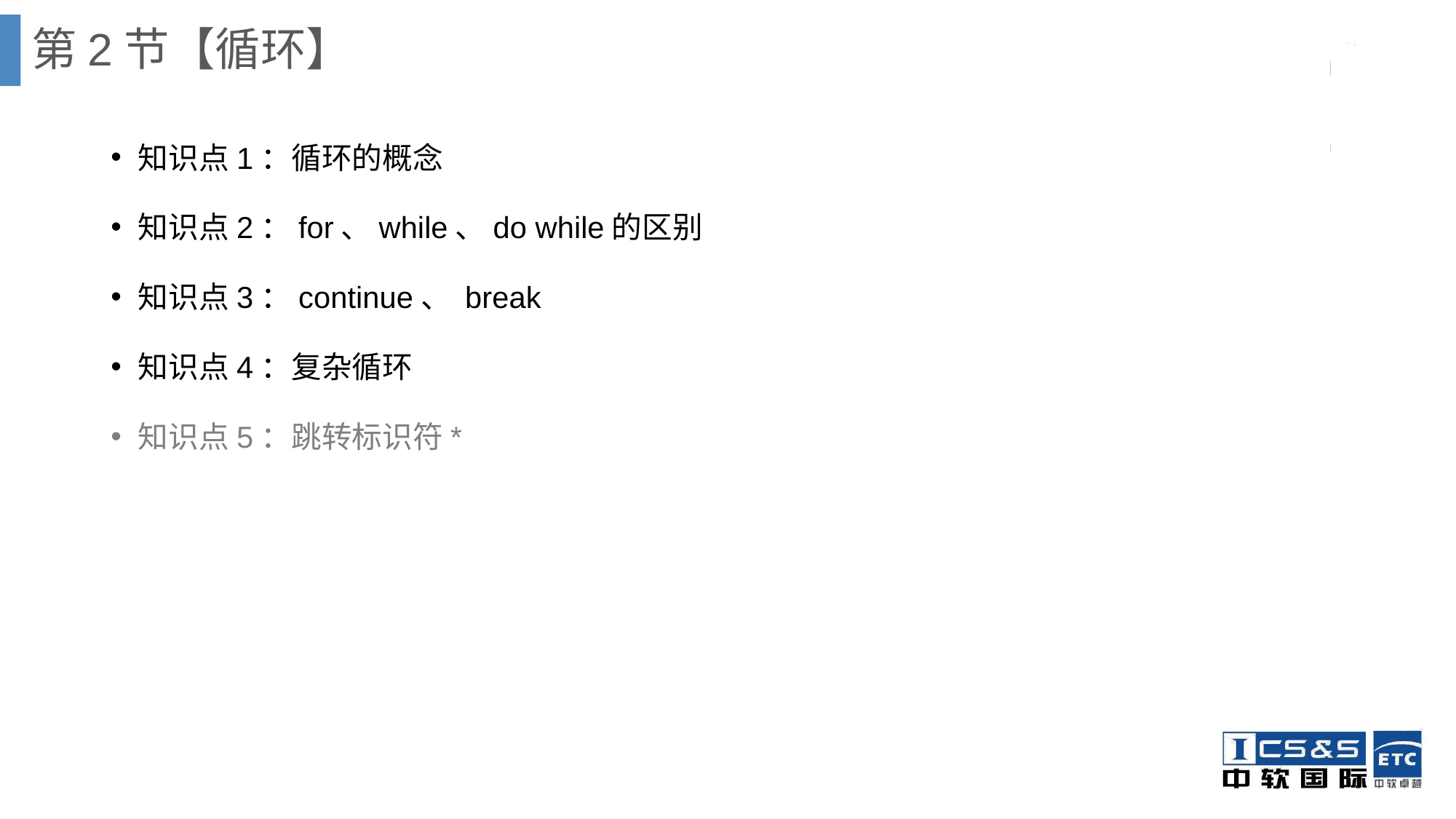

# 第2节【循环】
知识点1：循环的概念
知识点2：for、while、do while的区别
知识点3：continue、 break
知识点4：复杂循环
知识点5：跳转标识符*